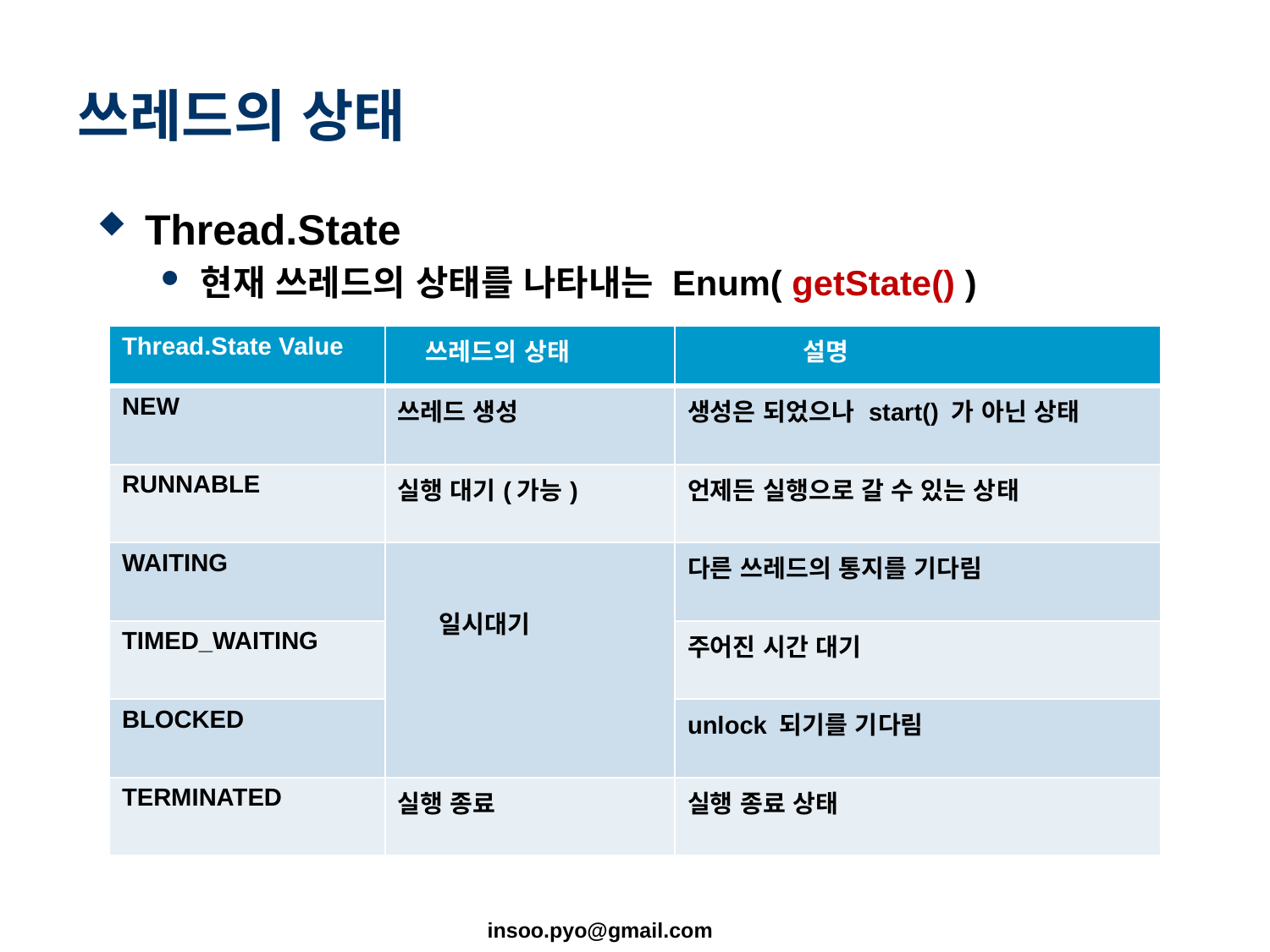

# 쓰레드의 상태
Thread.State
현재 쓰레드의 상태를 나타내는 Enum( getState() )

| Thread.State Value | 쓰레드의 상태 | 설명 |
| --- | --- | --- |
| NEW | 쓰레드 생성 | 생성은 되었으나 start() 가 아닌 상태 |
| RUNNABLE | 실행 대기(가능) | 언제든 실행으로 갈 수 있는 상태 |
| WAITING | 일시대기 | 다른 쓰레드의 통지를 기다림 |
| TIMED\_WAITING | 일시대기 | 주어진 시간 대기 |
| BLOCKED |  | unlock 되기를 기다림 |
| TERMINATED | 실행 종료 | 실행 종료 상태 |